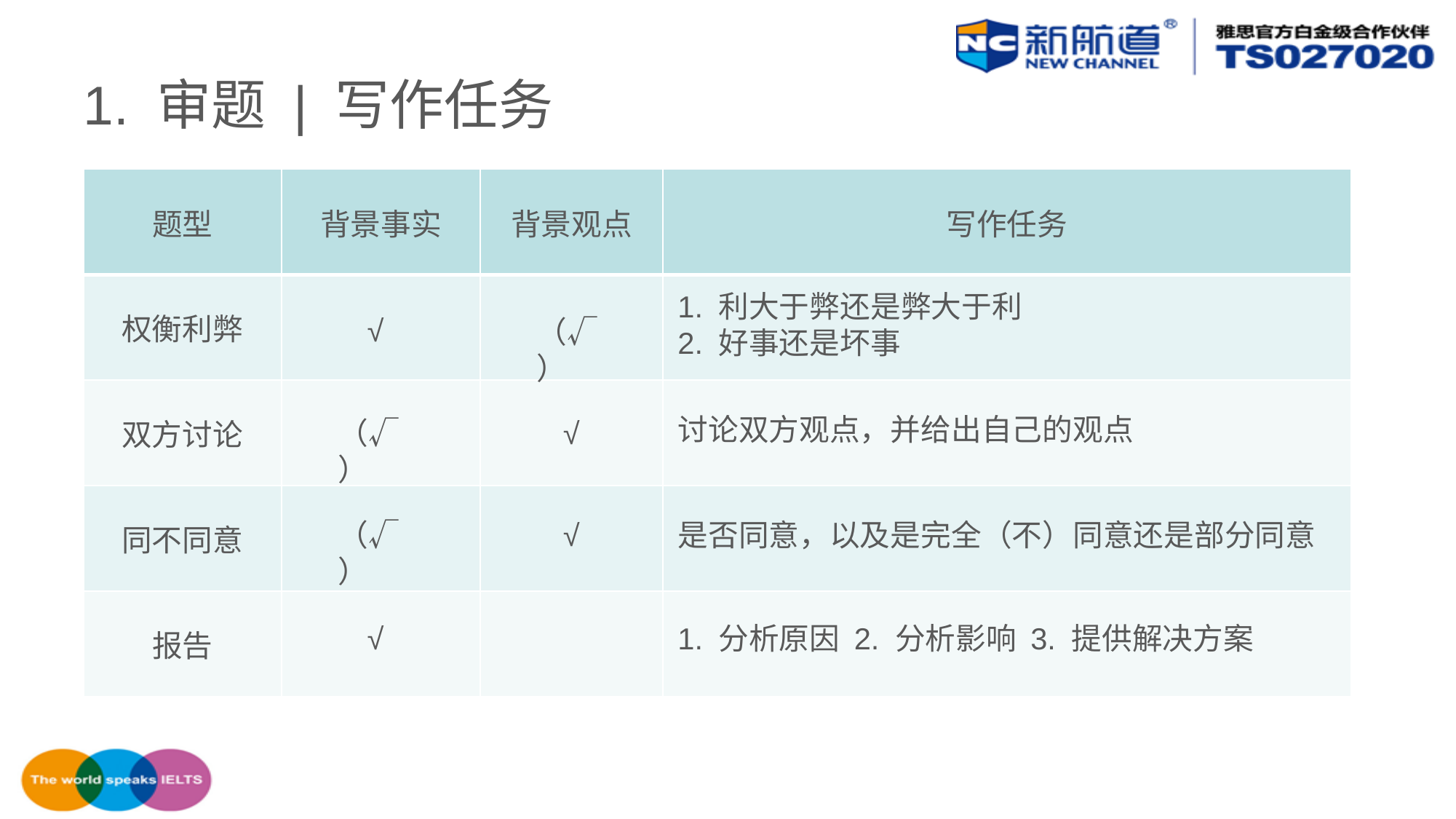

# 1. 审题 | 写作任务
| 题型 | 背景事实 | 背景观点 | 写作任务 |
| --- | --- | --- | --- |
| 权衡利弊 |  |  |  |
| 双方讨论 |  |  |  |
| 同不同意 |  |  |  |
| 报告 |  |  |  |
1. 利大于弊还是弊大于利
2. 好事还是坏事
√
（√）
讨论双方观点，并给出自己的观点
（√）
√
（√）
√
是否同意，以及是完全（不）同意还是部分同意
√
1. 分析原因 2. 分析影响 3. 提供解决方案